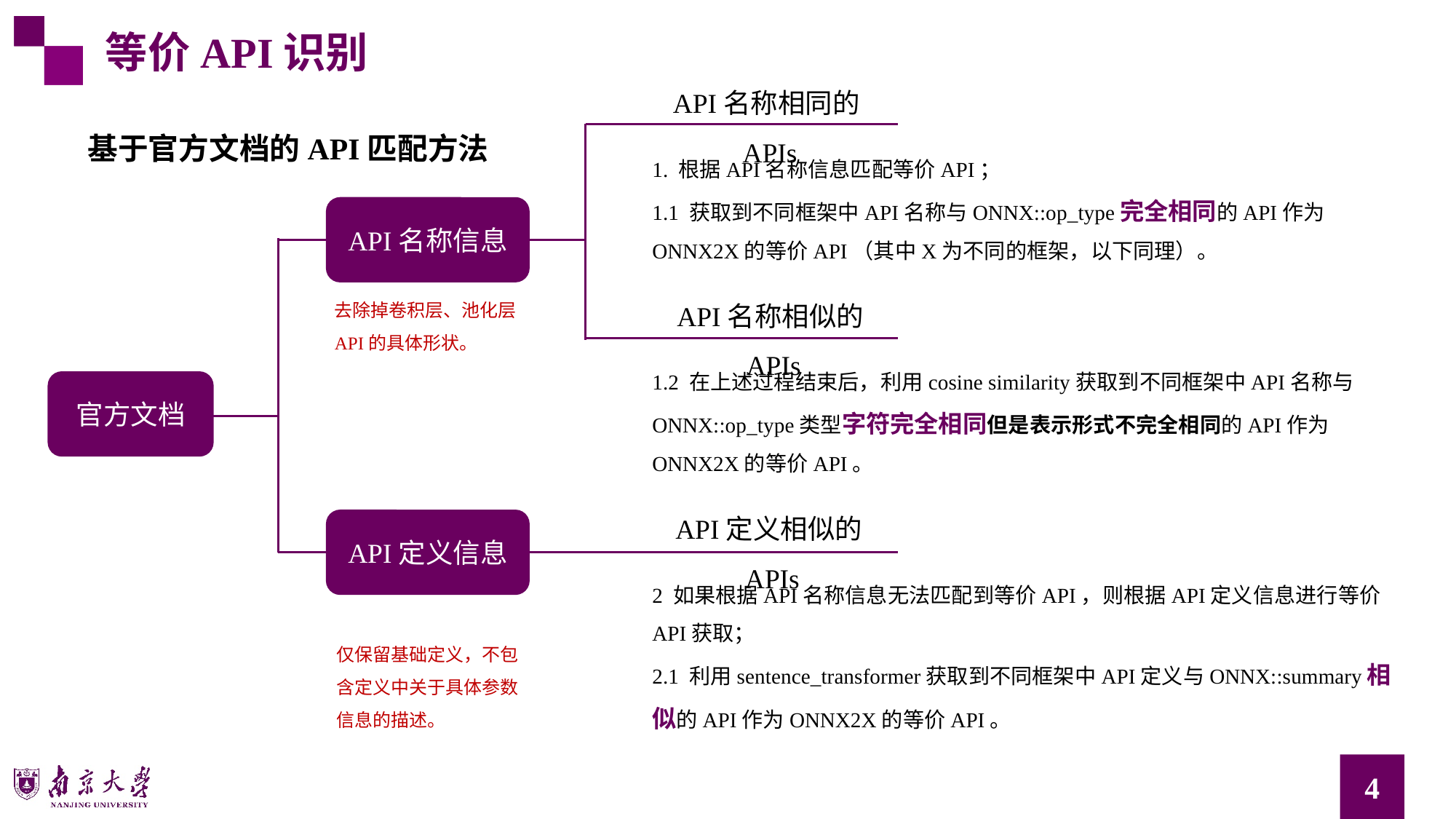

等价API识别
API名称相同的APIs
基于官方文档的API匹配方法
1. 根据API名称信息匹配等价API；
1.1 获取到不同框架中API名称与ONNX::op_type完全相同的API作为ONNX2X的等价API（其中X为不同的框架，以下同理）。
API名称信息
API名称相似的APIs
去除掉卷积层、池化层API的具体形状。
1.2 在上述过程结束后，利用cosine similarity获取到不同框架中API名称与ONNX::op_type类型字符完全相同但是表示形式不完全相同的API作为ONNX2X的等价API。
官方文档
API定义相似的APIs
API定义信息
2 如果根据API名称信息无法匹配到等价API，则根据API定义信息进行等价API获取；
2.1 利用sentence_transformer获取到不同框架中API定义与ONNX::summary相似的API作为ONNX2X的等价API。
仅保留基础定义，不包含定义中关于具体参数信息的描述。
4